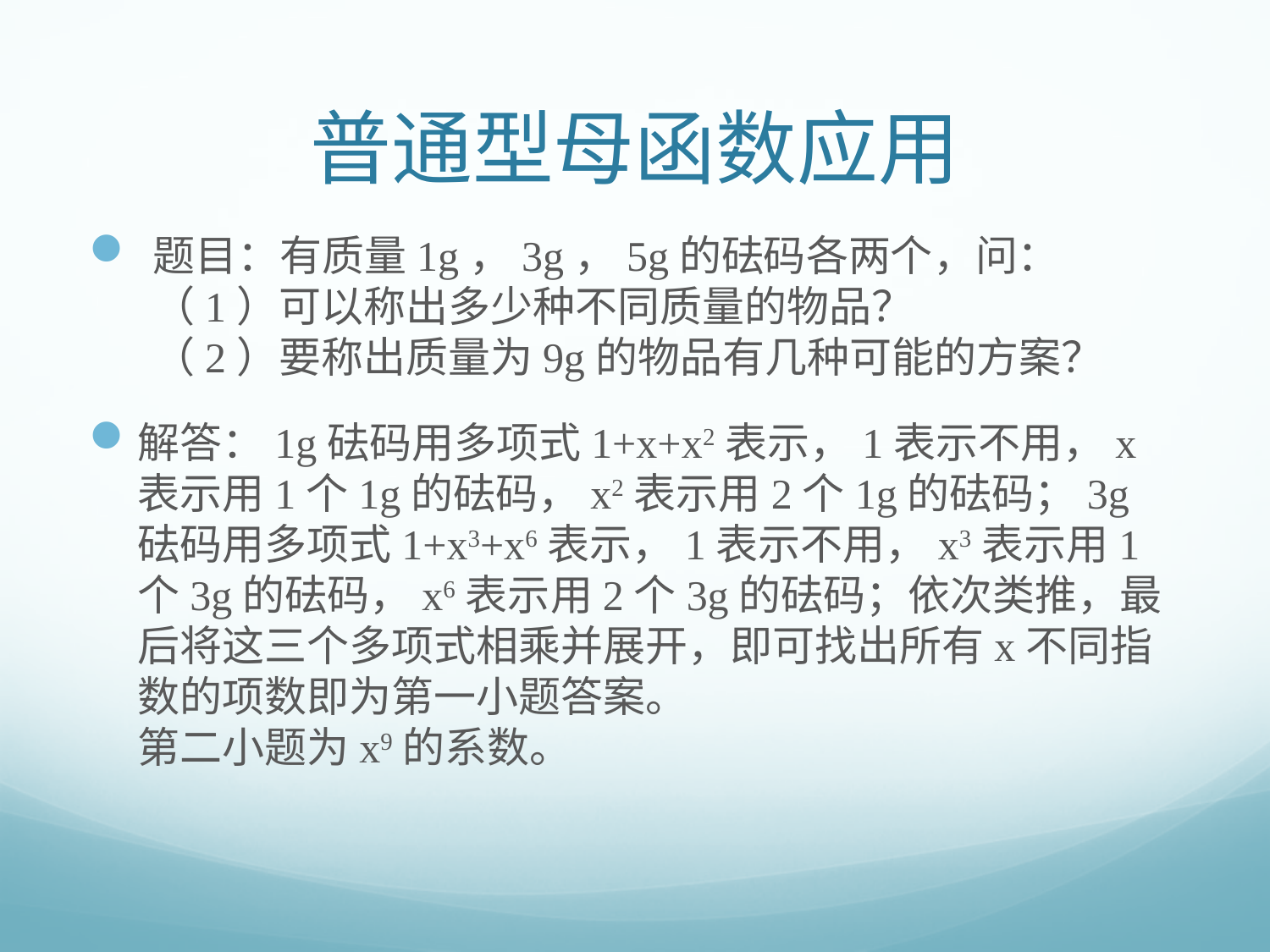

# 普通型母函数应用
题目：有质量1g，3g，5g的砝码各两个，问：
（1）可以称出多少种不同质量的物品？
（2）要称出质量为9g的物品有几种可能的方案？
解答：1g砝码用多项式1+x+x2表示，1表示不用，x表示用1个1g的砝码，x2表示用2个1g的砝码；3g砝码用多项式1+x3+x6表示，1表示不用，x3表示用1个3g的砝码，x6表示用2个3g的砝码；依次类推，最后将这三个多项式相乘并展开，即可找出所有x不同指数的项数即为第一小题答案。
第二小题为x9的系数。